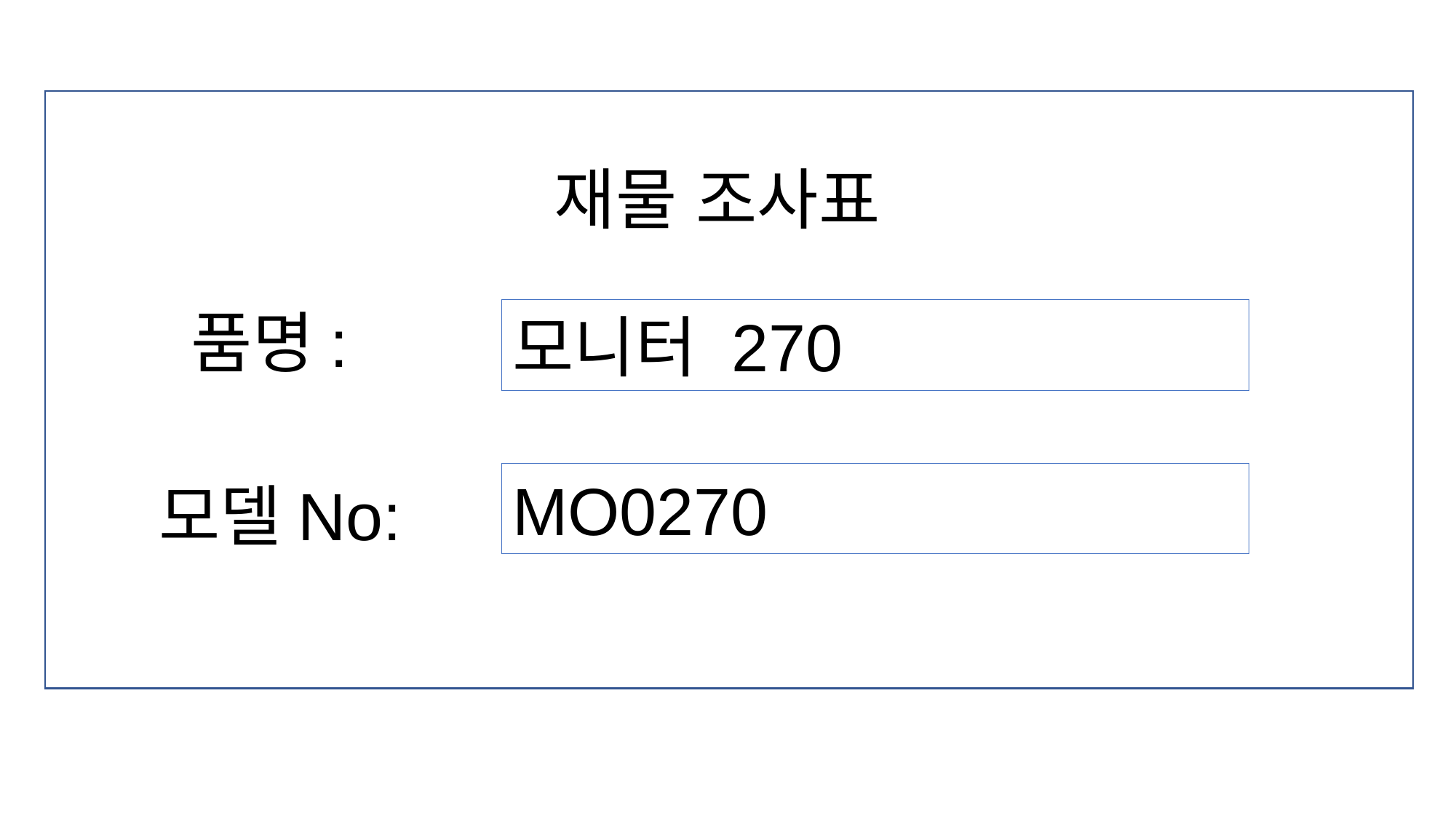

재물 조사표
품명:
모니터 270
MO0270
모델No: